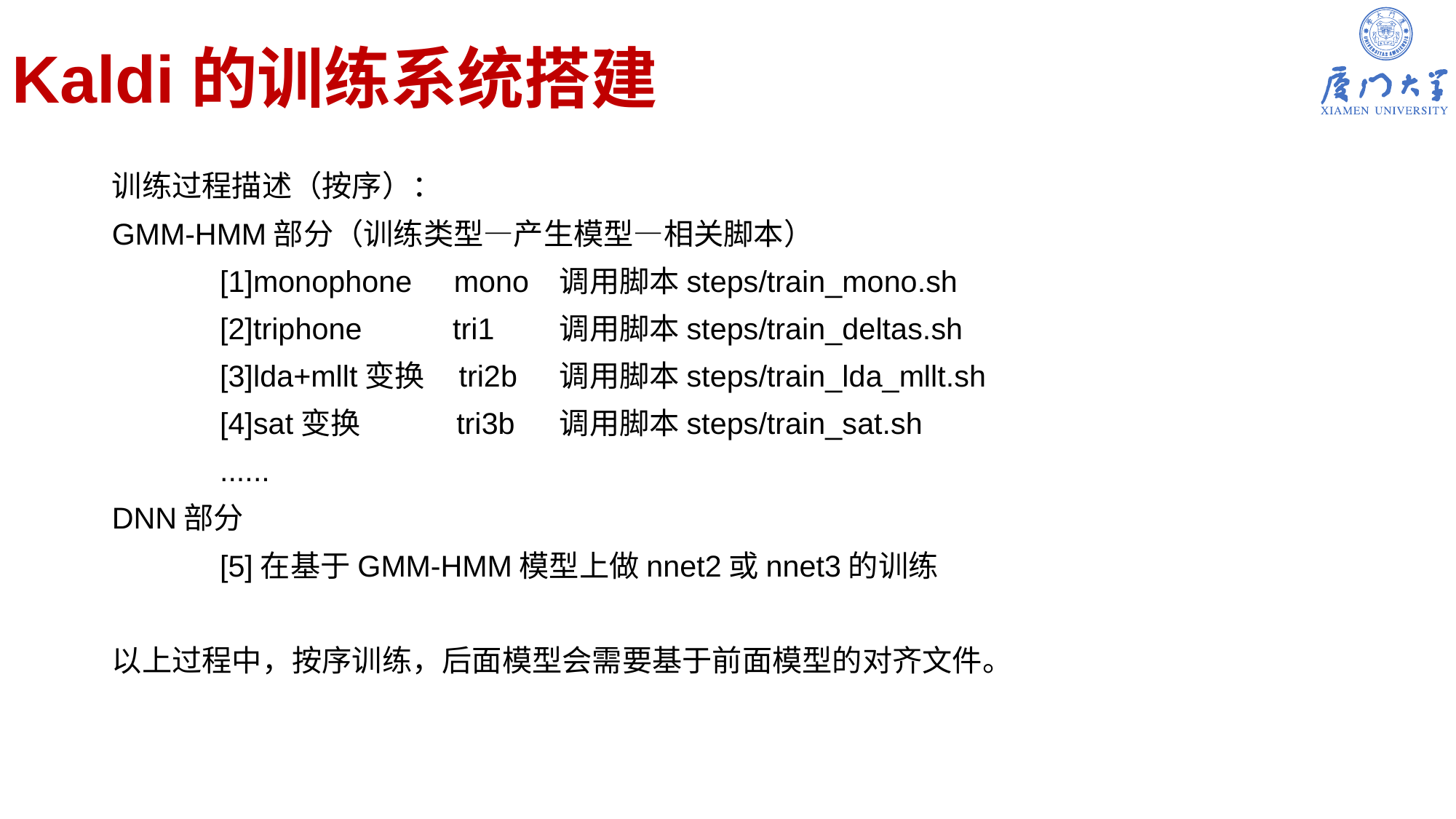

# Kaldi的训练系统搭建
训练过程描述（按序）：
GMM-HMM部分（训练类型—产生模型—相关脚本）
	[1]monophone     mono	 调用脚本steps/train_mono.sh
	[2]triphone 	  tri1	 调用脚本steps/train_deltas.sh
	[3]lda+mllt变换    tri2b	 调用脚本steps/train_lda_mllt.sh
	[4]sat变换 	  tri3b	 调用脚本steps/train_sat.sh
	......
DNN部分
	[5]在基于GMM-HMM模型上做nnet2或nnet3的训练

以上过程中，按序训练，后面模型会需要基于前面模型的对齐文件。